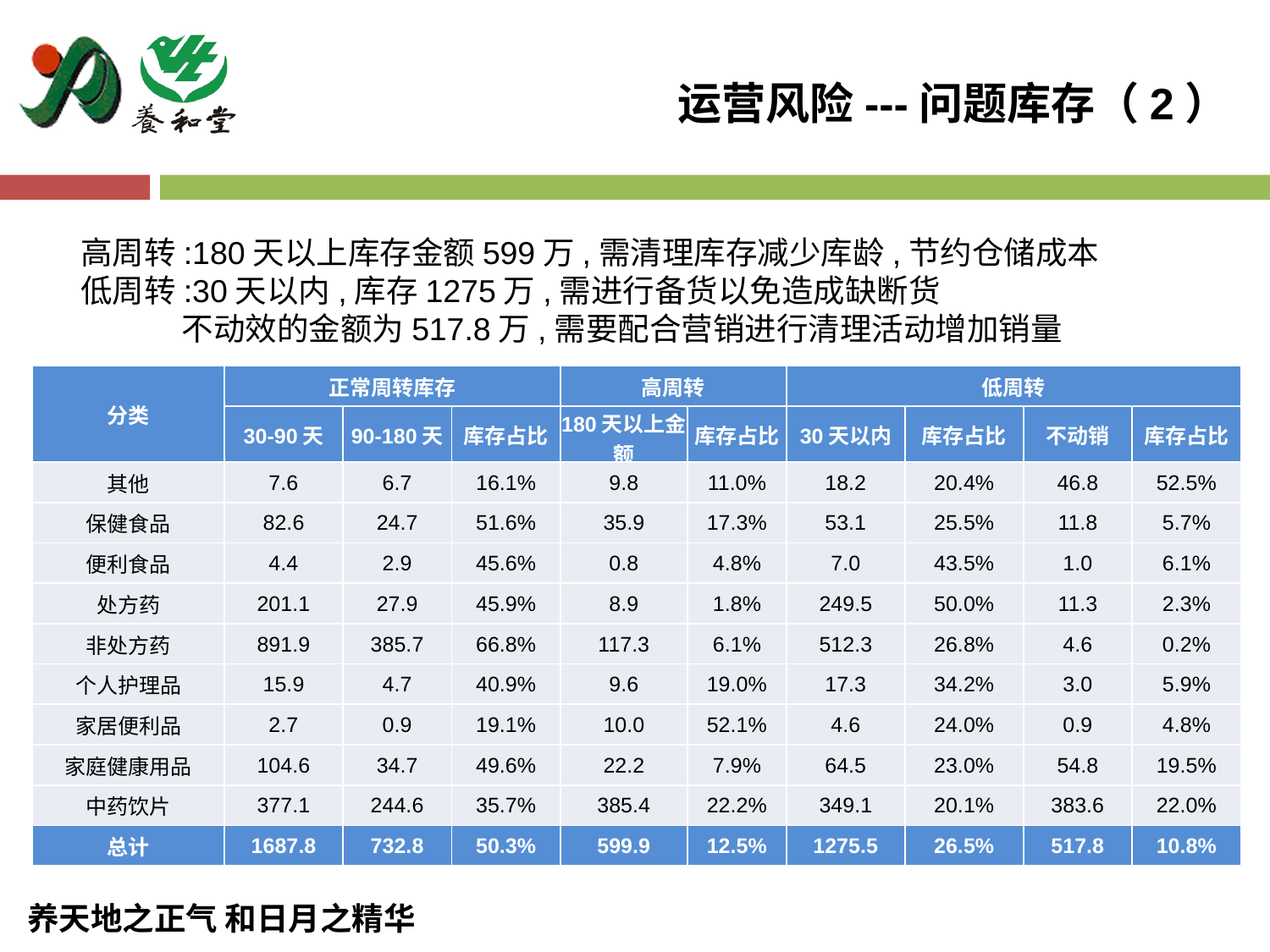

运营风险---问题库存（2）
高周转:180天以上库存金额599万,需清理库存减少库龄,节约仓储成本
低周转:30天以内,库存1275万,需进行备货以免造成缺断货
             不动效的金额为517.8万,需要配合营销进行清理活动增加销量
| 分类 | 正常周转库存 |  |  | 高周转 |  | 低周转 |  |  |  |
| --- | --- | --- | --- | --- | --- | --- | --- | --- | --- |
|  | 30-90天 | 90-180天 | 库存占比 | 180天以上金额 | 库存占比 | 30天以内 | 库存占比 | 不动销 | 库存占比 |
| 其他 | 7.6 | 6.7 | 16.1% | 9.8 | 11.0% | 18.2 | 20.4% | 46.8 | 52.5% |
| 保健食品 | 82.6 | 24.7 | 51.6% | 35.9 | 17.3% | 53.1 | 25.5% | 11.8 | 5.7% |
| 便利食品 | 4.4 | 2.9 | 45.6% | 0.8 | 4.8% | 7.0 | 43.5% | 1.0 | 6.1% |
| 处方药 | 201.1 | 27.9 | 45.9% | 8.9 | 1.8% | 249.5 | 50.0% | 11.3 | 2.3% |
| 非处方药 | 891.9 | 385.7 | 66.8% | 117.3 | 6.1% | 512.3 | 26.8% | 4.6 | 0.2% |
| 个人护理品 | 15.9 | 4.7 | 40.9% | 9.6 | 19.0% | 17.3 | 34.2% | 3.0 | 5.9% |
| 家居便利品 | 2.7 | 0.9 | 19.1% | 10.0 | 52.1% | 4.6 | 24.0% | 0.9 | 4.8% |
| 家庭健康用品 | 104.6 | 34.7 | 49.6% | 22.2 | 7.9% | 64.5 | 23.0% | 54.8 | 19.5% |
| 中药饮片 | 377.1 | 244.6 | 35.7% | 385.4 | 22.2% | 349.1 | 20.1% | 383.6 | 22.0% |
| 总计 | 1687.8 | 732.8 | 50.3% | 599.9 | 12.5% | 1275.5 | 26.5% | 517.8 | 10.8% |